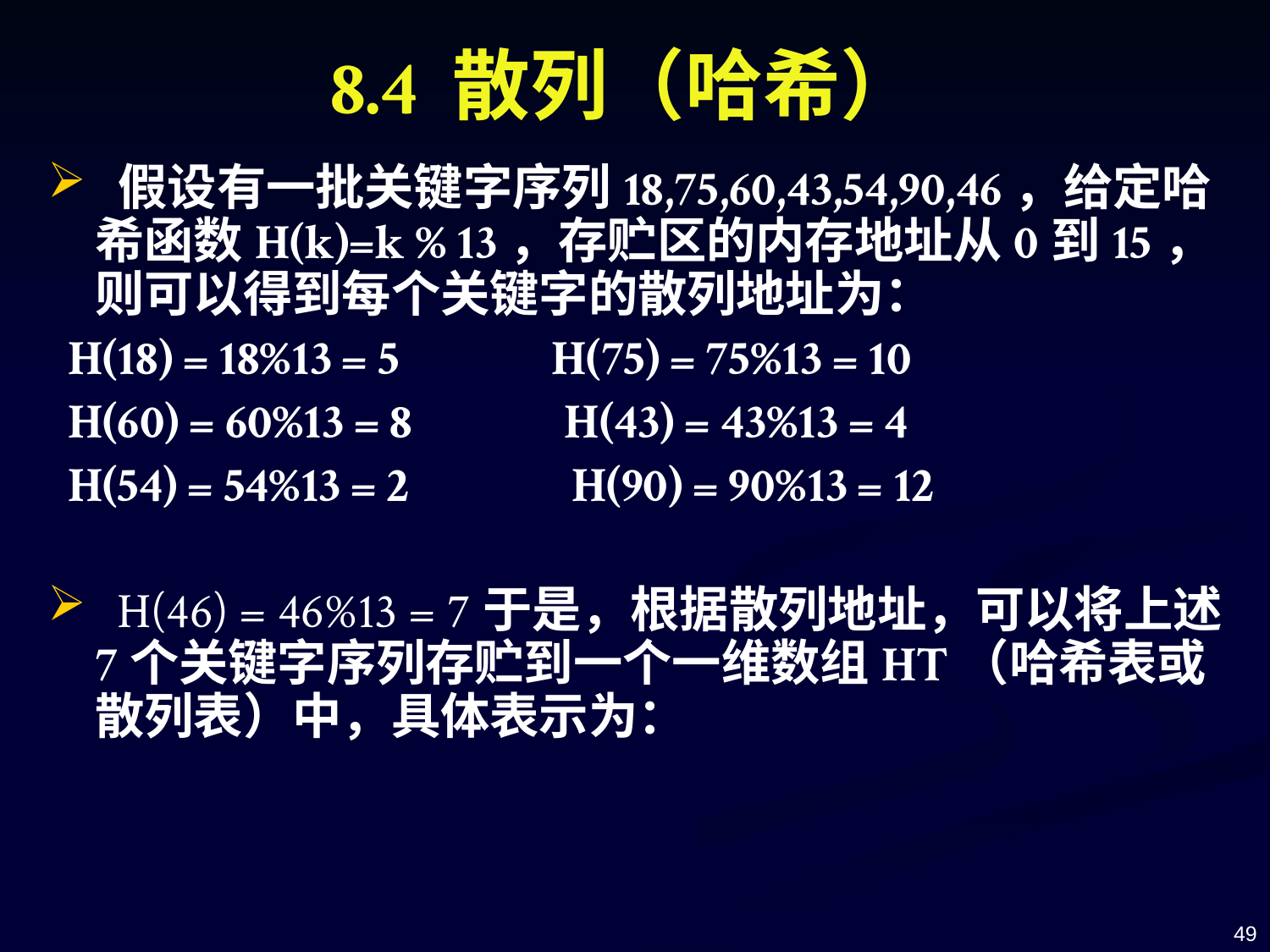

8.4 散列（哈希）
 假设有一批关键字序列18,75,60,43,54,90,46，给定哈希函数H(k)=k % 13，存贮区的内存地址从0到15，则可以得到每个关键字的散列地址为：
  H(18) = 18%13 = 5               H(75) = 75%13 = 10
  H(60) = 60%13 = 8               H(43) = 43%13 = 4
  H(54) = 54%13 = 2                H(90) = 90%13 = 12

  H(46) = 46%13 = 7于是，根据散列地址，可以将上述7个关键字序列存贮到一个一维数组HT（哈希表或散列表）中，具体表示为：
49